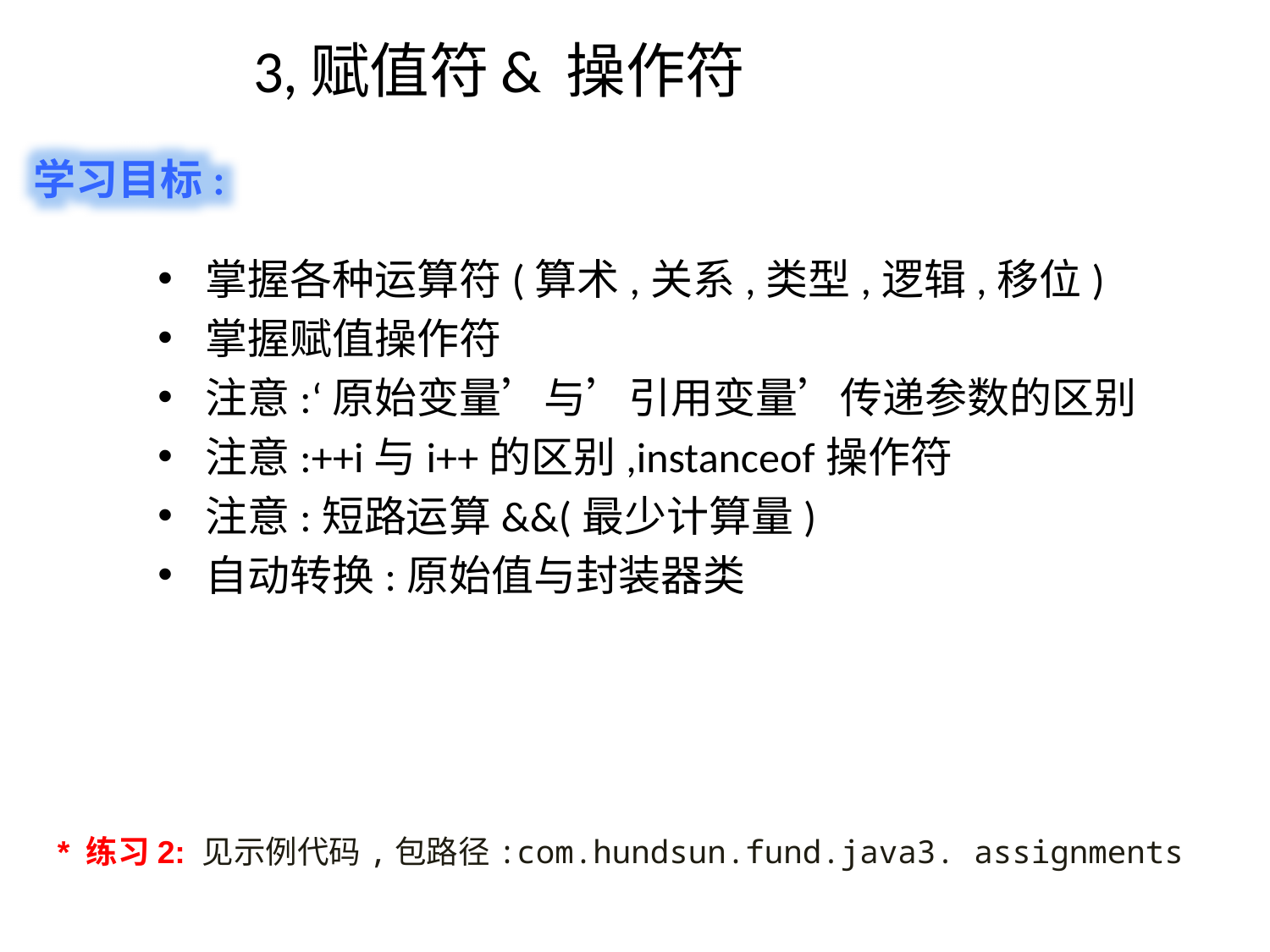

# 3,赋值符& 操作符
学习目标:
掌握各种运算符(算术,关系,类型,逻辑,移位)
掌握赋值操作符
注意:‘原始变量’与’引用变量’传递参数的区别
注意:++i与i++的区别,instanceof操作符
注意:短路运算&&(最少计算量)
自动转换:原始值与封装器类

* 练习2: 见示例代码,包路径:com.hundsun.fund.java3. assignments